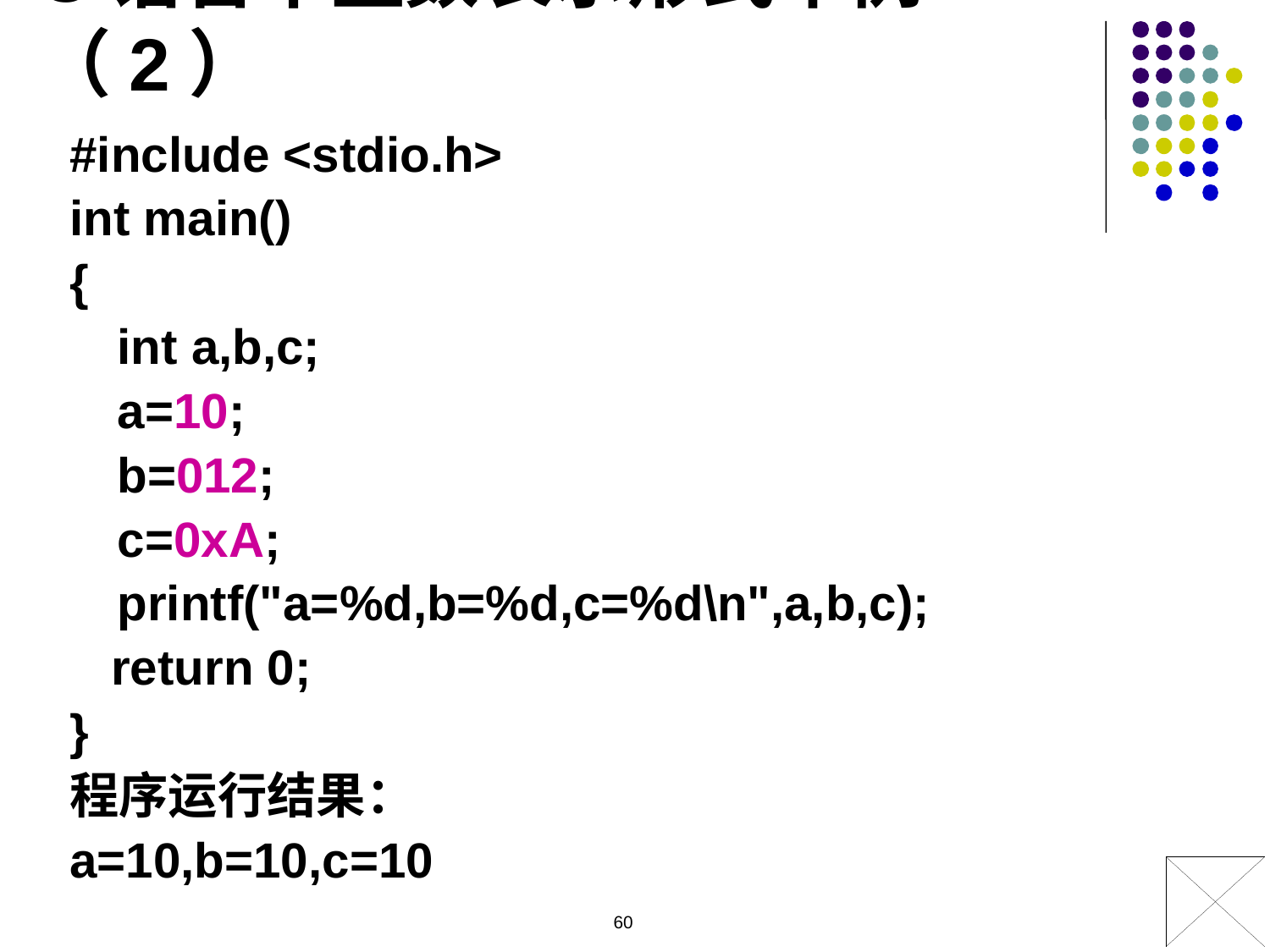

C语言中整数表示形式举例（2）
#include <stdio.h>
int main()
{
	int a,b,c;
	a=10;
	b=012;
	c=0xA;
	printf("a=%d,b=%d,c=%d\n",a,b,c);
   return 0;
}
程序运行结果：
a=10,b=10,c=10
60